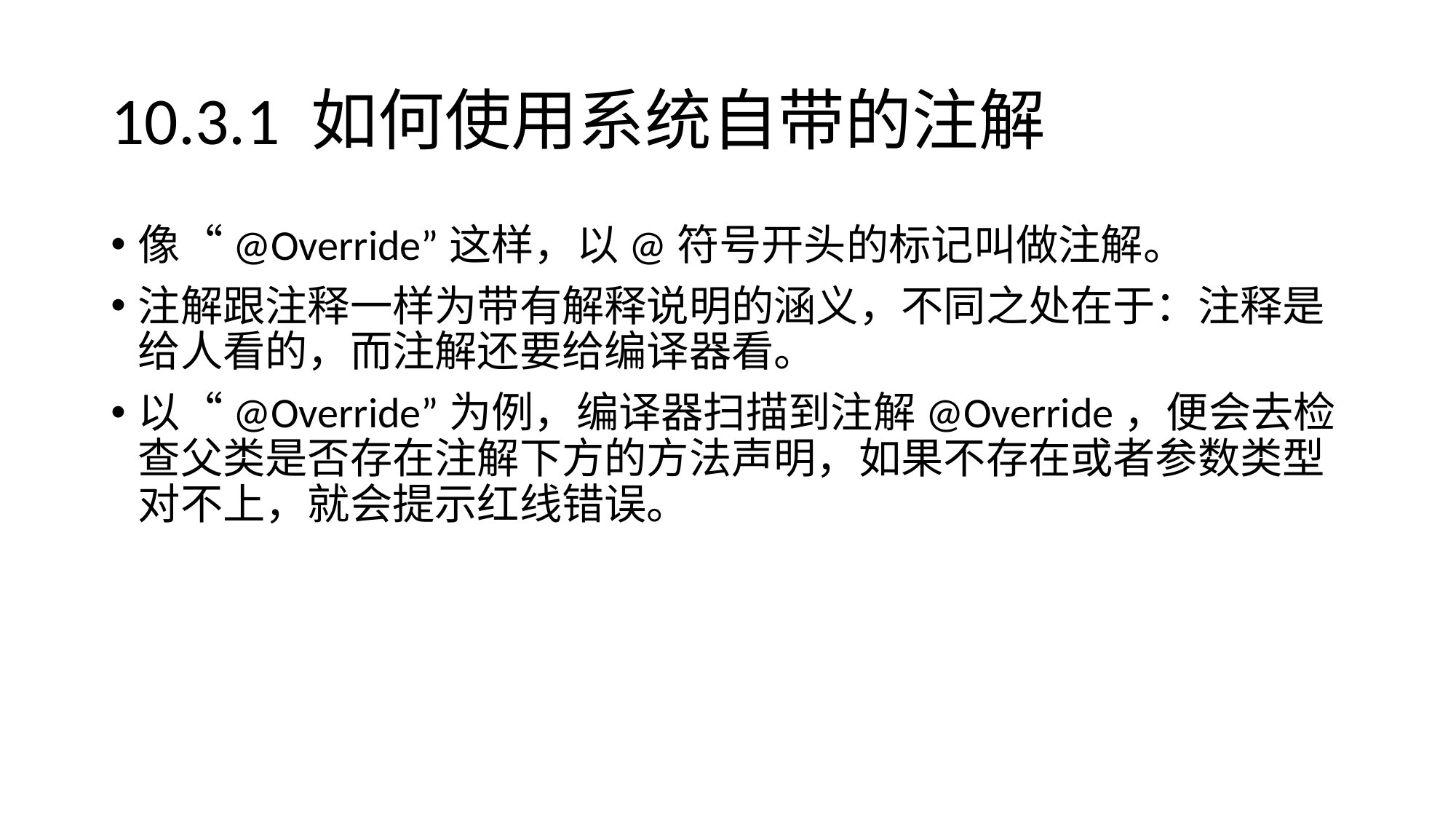

# 10.3.1 如何使用系统自带的注解
像“@Override”这样，以@符号开头的标记叫做注解。
注解跟注释一样为带有解释说明的涵义，不同之处在于：注释是给人看的，而注解还要给编译器看。
以“@Override”为例，编译器扫描到注解@Override，便会去检查父类是否存在注解下方的方法声明，如果不存在或者参数类型对不上，就会提示红线错误。